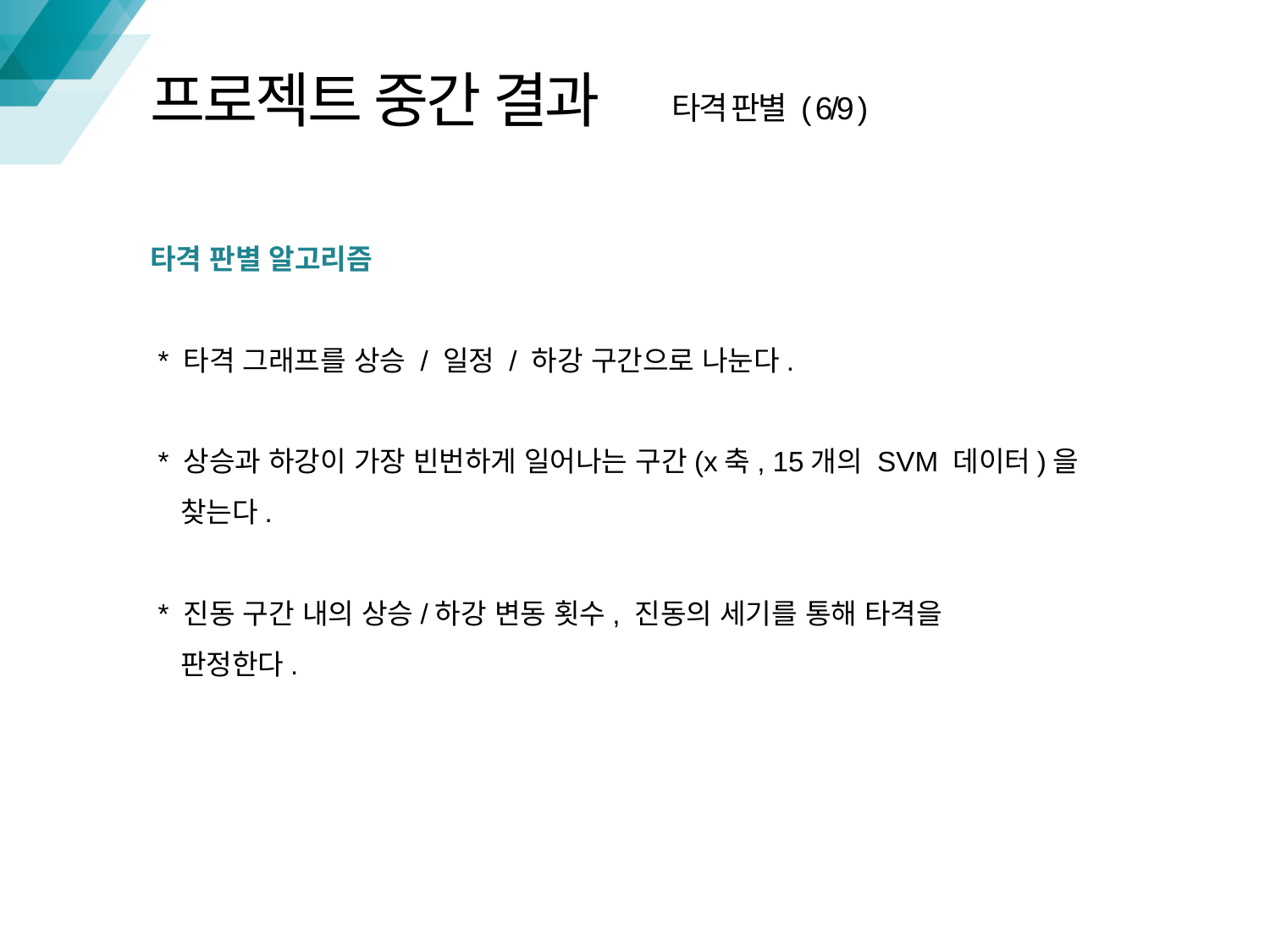

# 프로젝트 중간 결과
타격 판별 ( 6/9 )
타격 판별 알고리즘

 * 타격 그래프를 상승 / 일정 / 하강 구간으로 나눈다.

 * 상승과 하강이 가장 빈번하게 일어나는 구간(x축, 15개의 SVM 데이터)을
   찾는다.

 * 진동 구간 내의 상승/하강 변동 횟수, 진동의 세기를 통해 타격을
   판정한다.